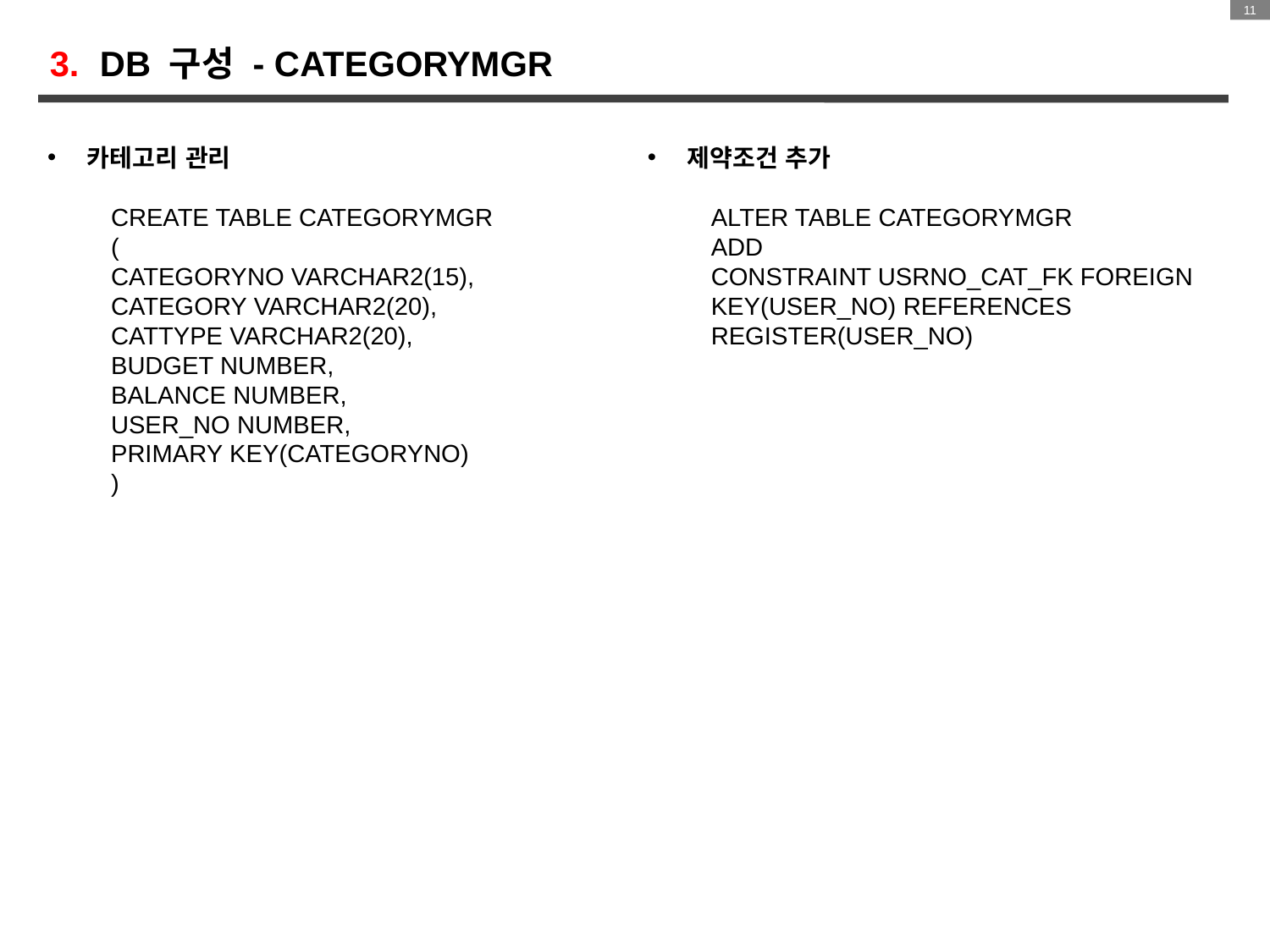

DB 구성 - CATEGORYMGR
카테고리 관리

CREATE TABLE CATEGORYMGR
(
CATEGORYNO VARCHAR2(15),
CATEGORY VARCHAR2(20),
CATTYPE VARCHAR2(20),
BUDGET NUMBER,
BALANCE NUMBER,
USER_NO NUMBER,
PRIMARY KEY(CATEGORYNO)
)
제약조건 추가

ALTER TABLE CATEGORYMGR
ADD
CONSTRAINT USRNO_CAT_FK FOREIGN KEY(USER_NO) REFERENCES REGISTER(USER_NO)